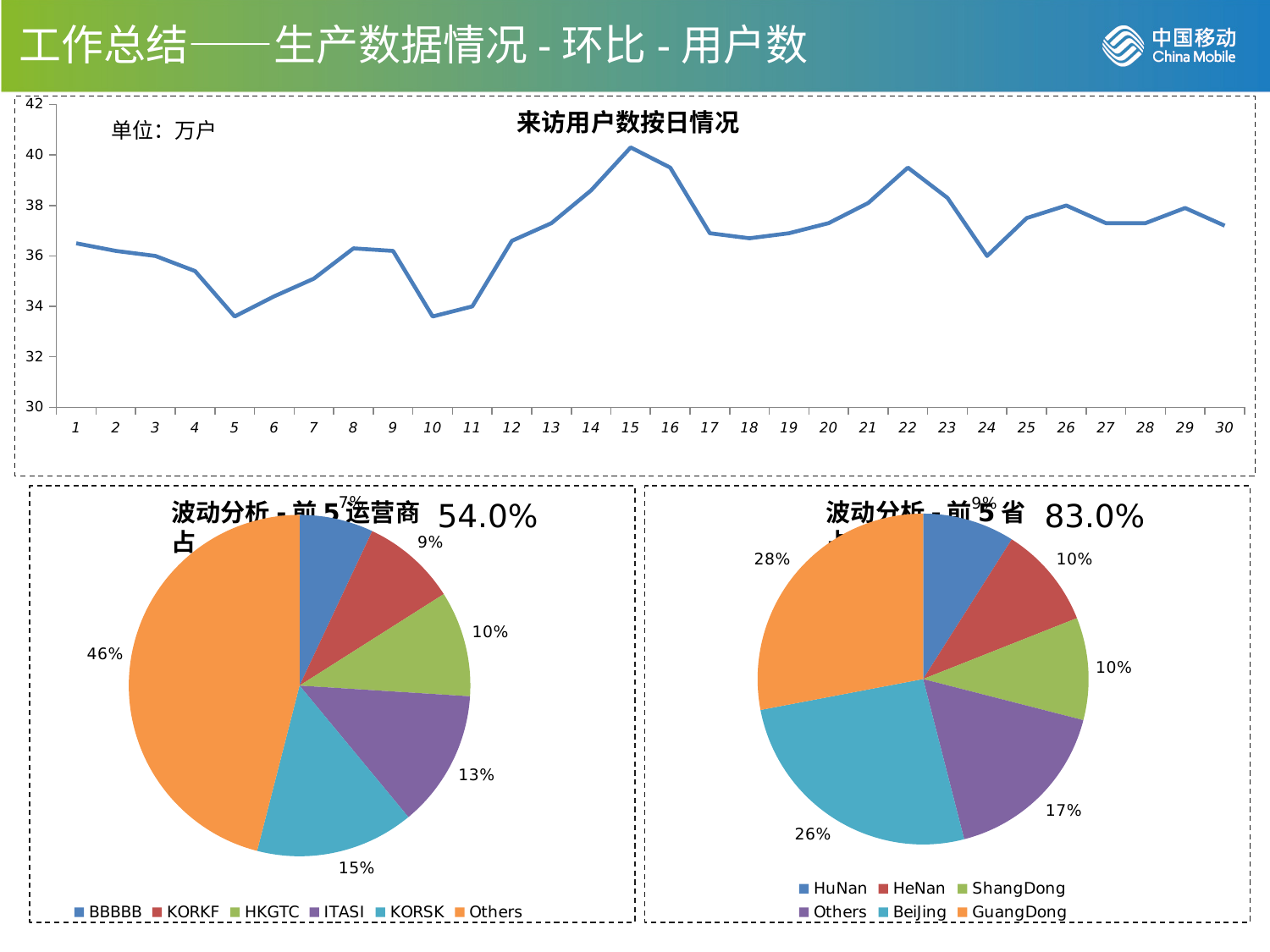

工作总结——生产数据情况-环比-用户数

### Chart

| Category |  |
|---|---|
| 1 | 36.5 |
| 2 | 36.2 |
| 3 | 36.0 |
| 4 | 35.4 |
| 5 | 33.6 |
| 6 | 34.4 |
| 7 | 35.1 |
| 8 | 36.3 |
| 9 | 36.2 |
| 10 | 33.6 |
| 11 | 34.0 |
| 12 | 36.6 |
| 13 | 37.3 |
| 14 | 38.6 |
| 15 | 40.3 |
| 16 | 39.5 |
| 17 | 36.9 |
| 18 | 36.7 |
| 19 | 36.9 |
| 20 | 37.3 |
| 21 | 38.1 |
| 22 | 39.5 |
| 23 | 38.3 |
| 24 | 36.0 |
| 25 | 37.5 |
| 26 | 38.0 |
| 27 | 37.3 |
| 28 | 37.3 |
| 29 | 37.9 |
| 30 | 37.2 |
来访用户数按日情况
单位：万户

### Chart

| Category |  |
|---|---|
| BBBBB | 0.07 |
| KORKF | 0.09 |
| HKGTC | 0.1 |
| ITASI | 0.13 |
| KORSK | 0.15 |
| Others | 0.46 |

### Chart

| Category |  |
|---|---|
| HuNan | 0.09 |
| HeNan | 0.1 |
| ShangDong | 0.1 |
| Others | 0.17 |
| BeiJing | 0.26 |
| GuangDong | 0.28 |
54.0%
83.0%